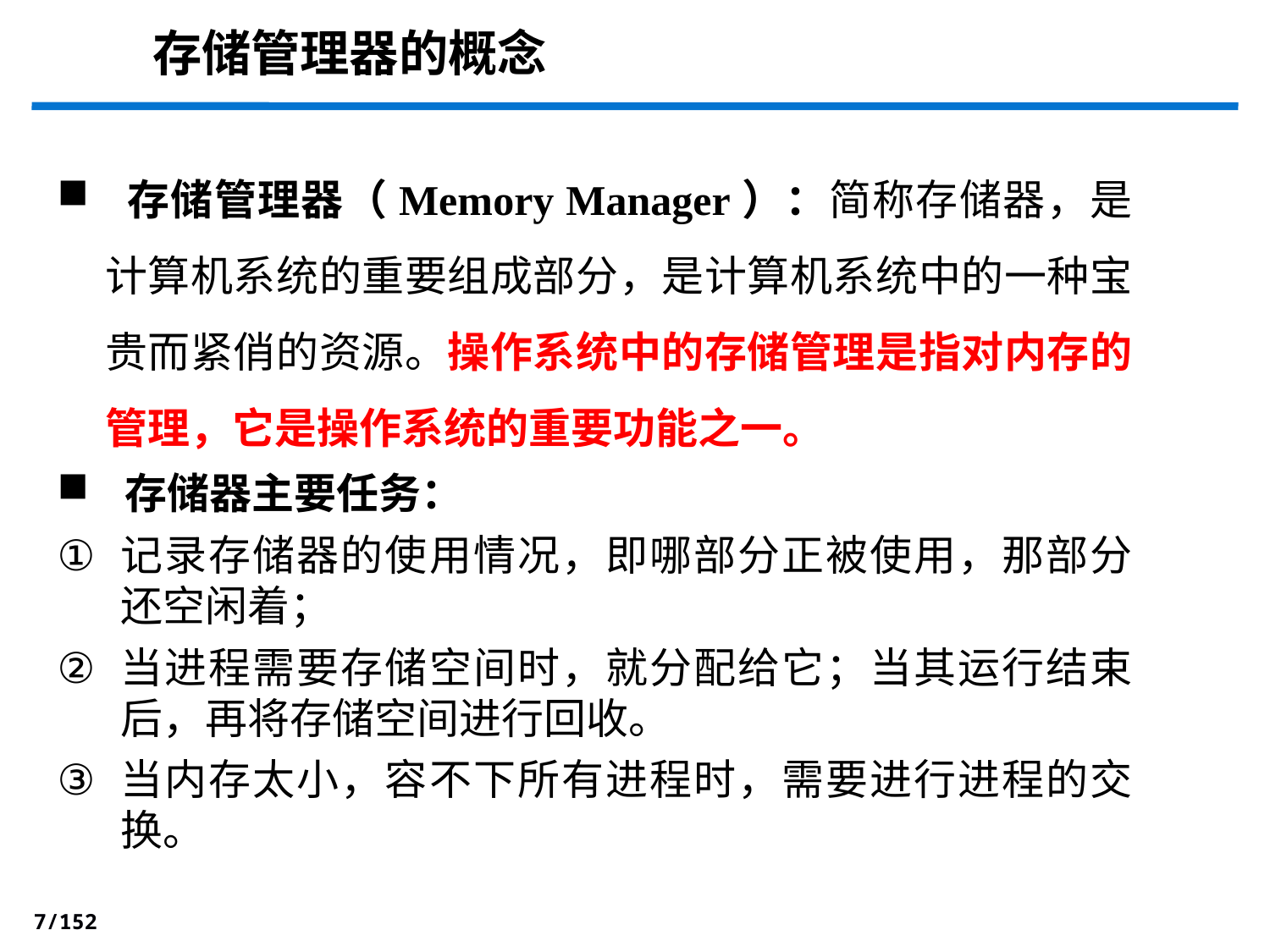

存储管理器的概念
 存储管理器（Memory Manager）：简称存储器，是计算机系统的重要组成部分，是计算机系统中的一种宝贵而紧俏的资源。操作系统中的存储管理是指对内存的管理，它是操作系统的重要功能之一。
 存储器主要任务：
记录存储器的使用情况，即哪部分正被使用，那部分还空闲着；
当进程需要存储空间时，就分配给它；当其运行结束后，再将存储空间进行回收。
当内存太小，容不下所有进程时，需要进行进程的交换。